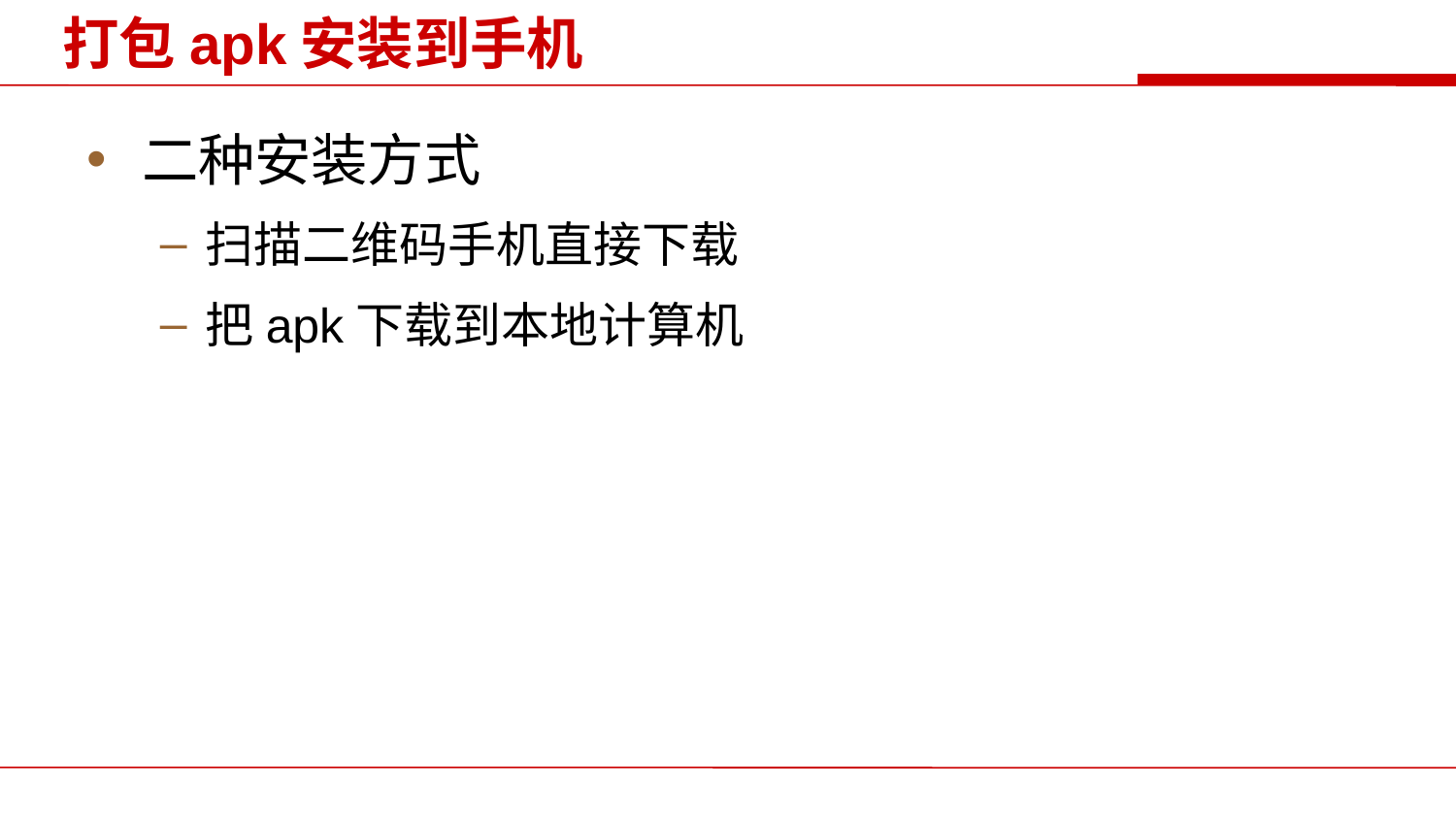

打包apk安装到手机
二种安装方式
扫描二维码手机直接下载
把apk下载到本地计算机